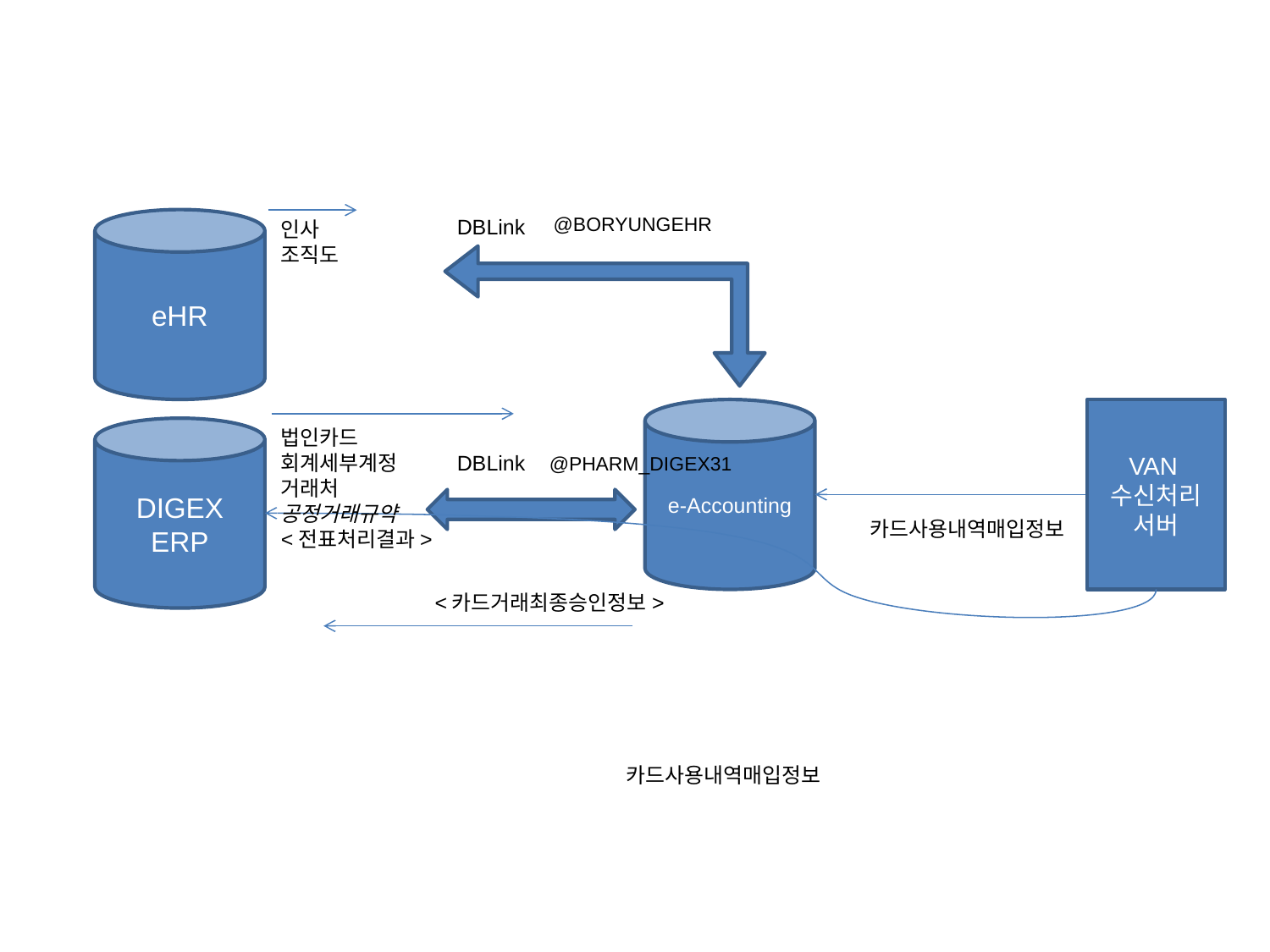

@BORYUNGEHR
DBLink
eHR
인사
조직도

e-Accounting
VAN수신처리서버
DIGEX
ERP
법인카드
회계세부계정
거래처
공정거래규약
<전표처리결과>
DBLink
@PHARM_DIGEX31

카드사용내역매입정보
<카드거래최종승인정보>
카드사용내역매입정보